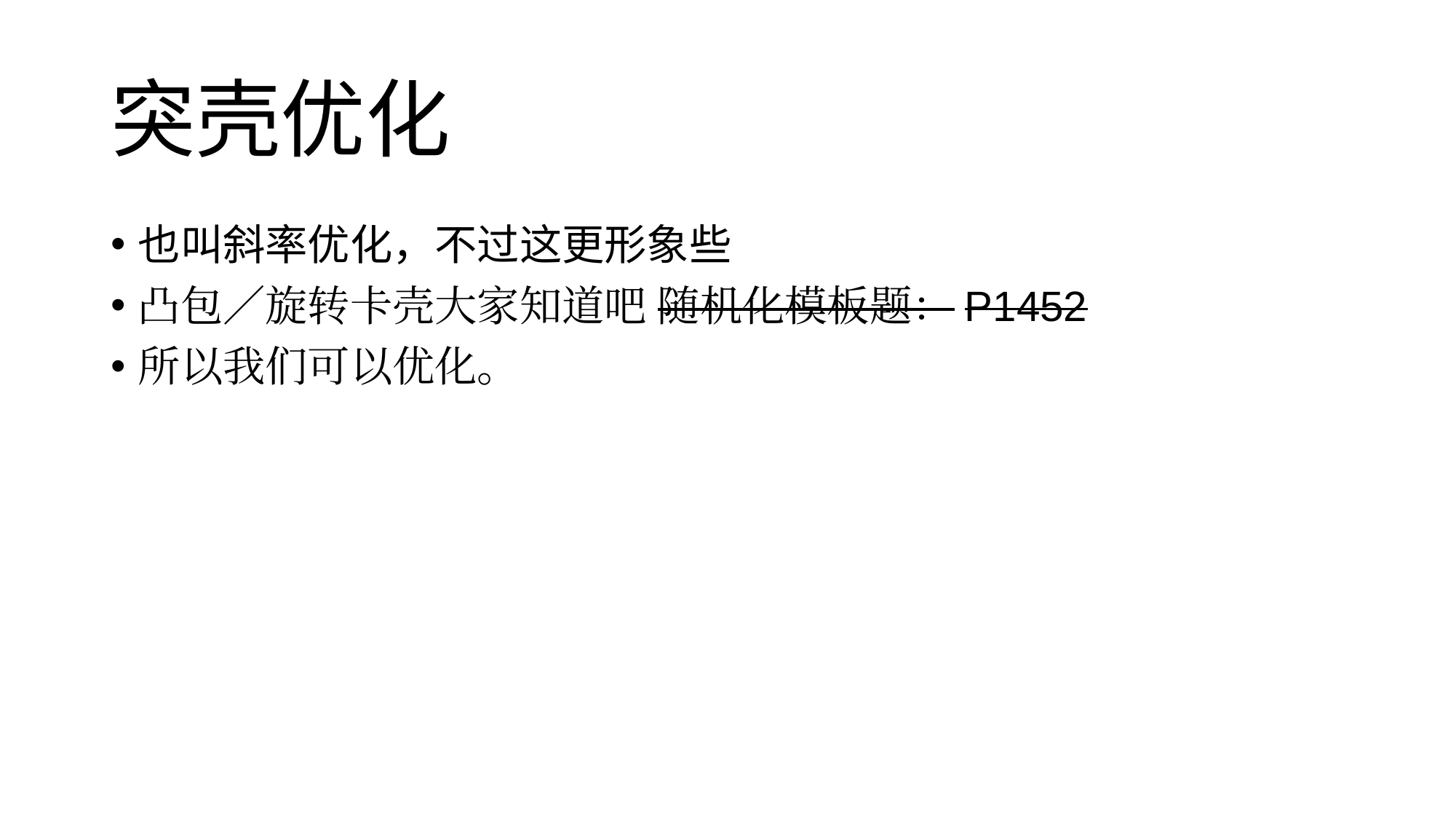

# 突壳优化
也叫斜率优化，不过这更形象些
凸包／旋转卡壳大家知道吧 随机化模板题：P1452
所以我们可以优化。